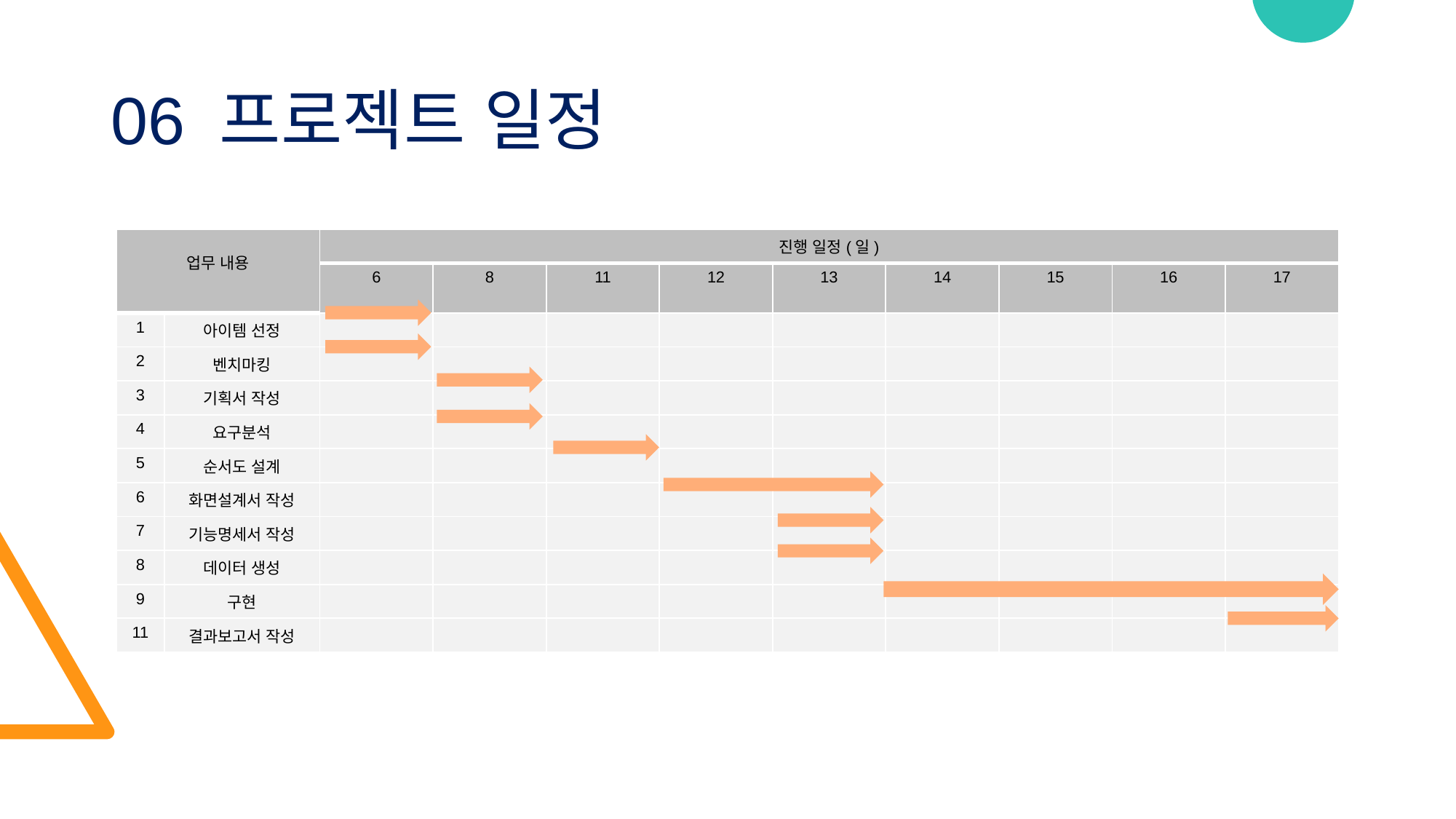

# 06 프로젝트 일정
| 업무 내용 |  | 진행 일정(일) |  |  |  |  |  |  |  |  |
| --- | --- | --- | --- | --- | --- | --- | --- | --- | --- | --- |
|  |  | 6 | 8 | 11 | 12 | 13 | 14 | 15 | 16 | 17 |
| 1 | 아이템 선정 |  |  |  |  |  |  |  |  |  |
| 2 | 벤치마킹 |  |  |  |  |  |  |  |  |  |
| 3 | 기획서 작성 |  |  |  |  |  |  |  |  |  |
| 4 | 요구분석 |  |  |  |  |  |  |  |  |  |
| 5 | 순서도 설계 |  |  |  |  |  |  |  |  |  |
| 6 | 화면설계서 작성 |  |  |  |  |  |  |  |  |  |
| 7 | 기능명세서 작성 |  |  |  |  |  |  |  |  |  |
| 8 | 데이터 생성 |  |  |  |  |  |  |  |  |  |
| 9 | 구현 |  |  |  |  |  |  |  |  |  |
| 11 | 결과보고서 작성 |  |  |  |  |  |  |  |  |  |